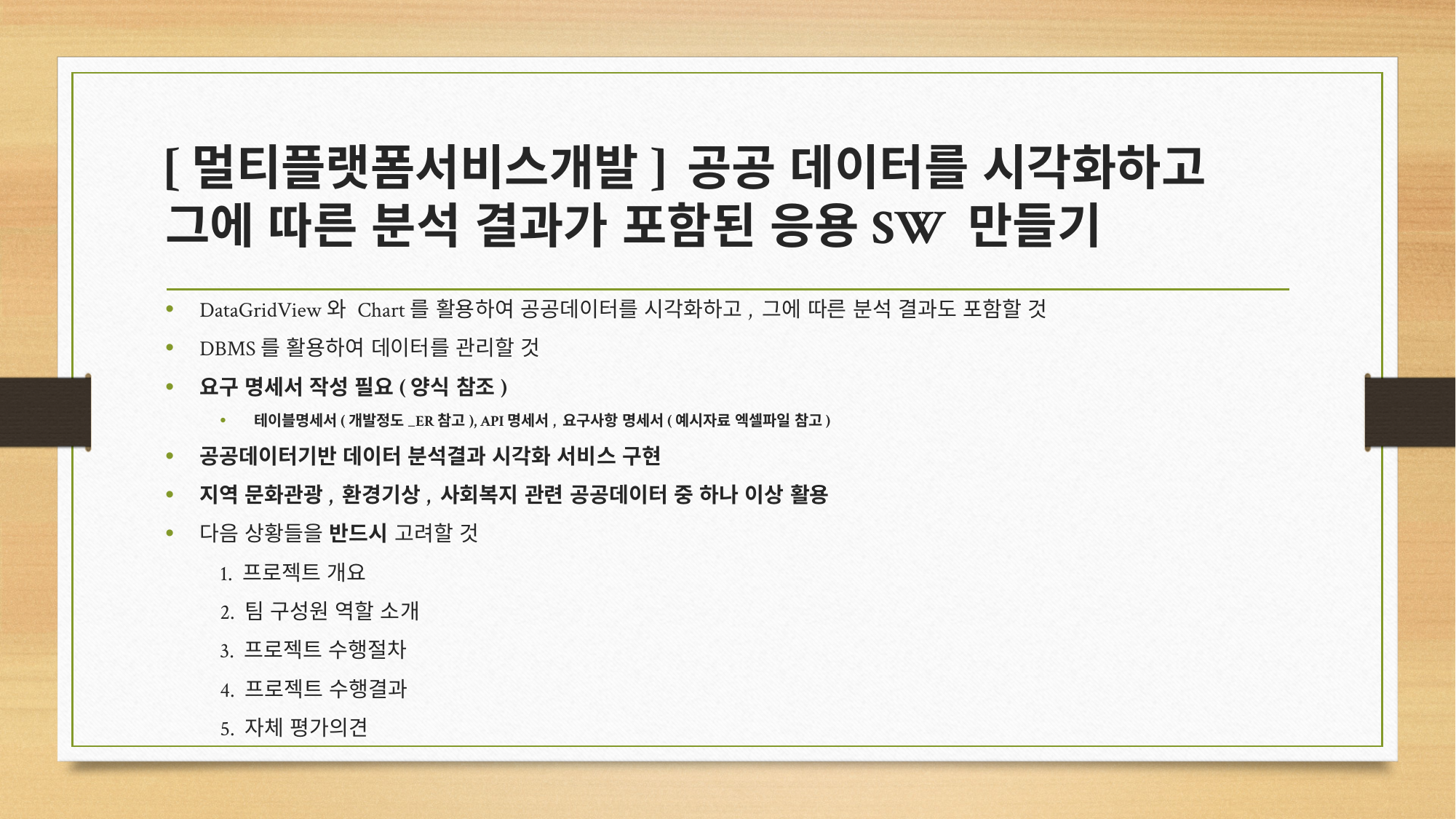

# [멀티플랫폼서비스개발] 공공 데이터를 시각화하고 그에 따른 분석 결과가 포함된 응용SW 만들기
DataGridView와 Chart를 활용하여 공공데이터를 시각화하고, 그에 따른 분석 결과도 포함할 것
DBMS를 활용하여 데이터를 관리할 것
요구 명세서 작성 필요(양식 참조)
테이블명세서(개발정도_ER참고), API명세서, 요구사항 명세서(예시자료 엑셀파일 참고)
공공데이터기반 데이터 분석결과 시각화 서비스 구현
지역 문화관광, 환경기상, 사회복지 관련 공공데이터 중 하나 이상 활용
다음 상황들을 반드시 고려할 것
1. 프로젝트 개요
2. 팀 구성원 역할 소개
3. 프로젝트 수행절차
4. 프로젝트 수행결과
5. 자체 평가의견